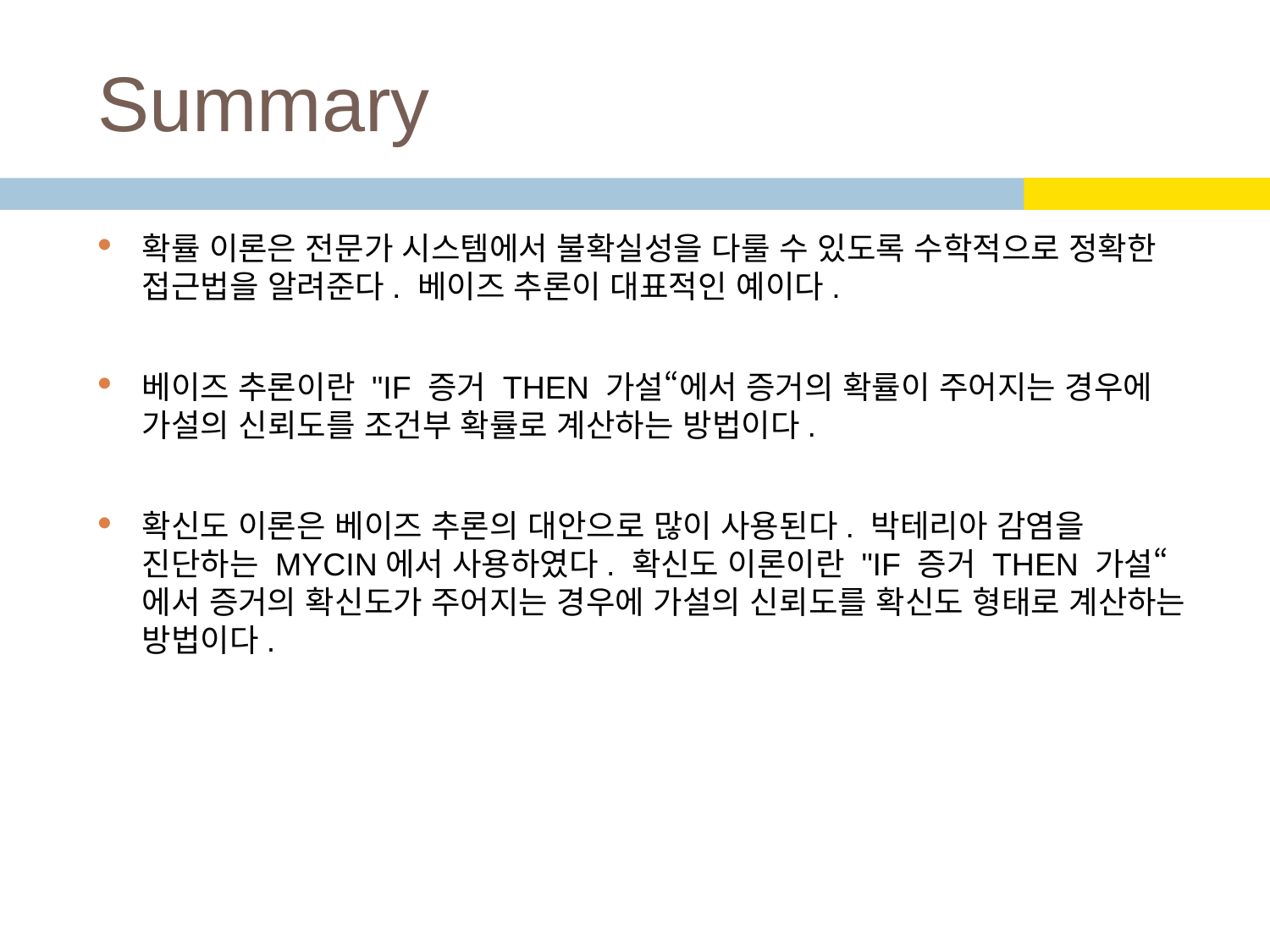

# Summary
확률 이론은 전문가 시스템에서 불확실성을 다룰 수 있도록 수학적으로 정확한 접근법을 알려준다. 베이즈 추론이 대표적인 예이다.

베이즈 추론이란 "IF 증거 THEN 가설“에서 증거의 확률이 주어지는 경우에 가설의 신뢰도를 조건부 확률로 계산하는 방법이다.

확신도 이론은 베이즈 추론의 대안으로 많이 사용된다. 박테리아 감염을 진단하는 MYCIN에서 사용하였다. 확신도 이론이란 "IF 증거 THEN 가설“에서 증거의 확신도가 주어지는 경우에 가설의 신뢰도를 확신도 형태로 계산하는 방법이다.